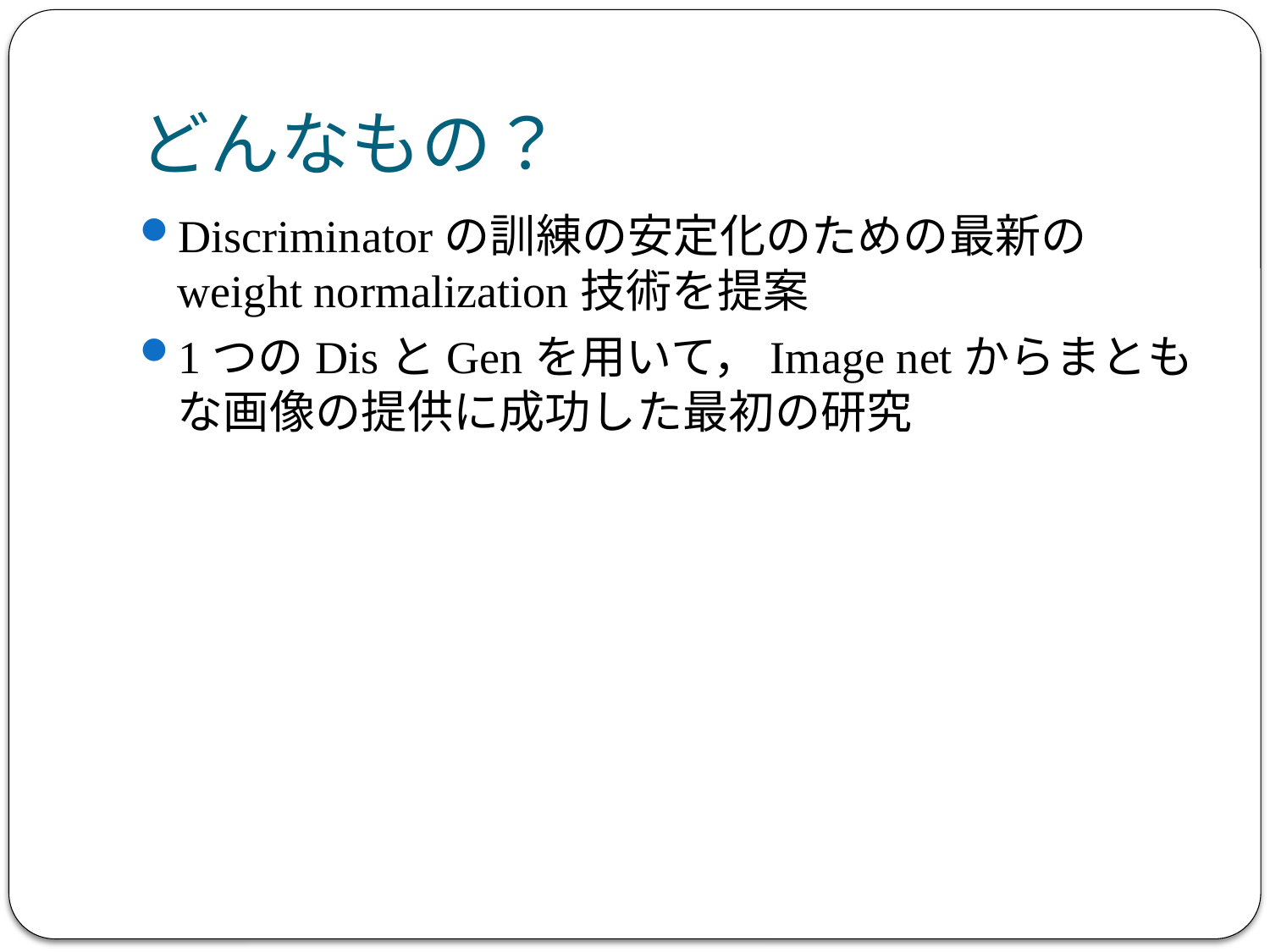

# どんなもの？
Discriminatorの訓練の安定化のための最新のweight normalization技術を提案
1つのDisとGenを用いて，Image netからまともな画像の提供に成功した最初の研究